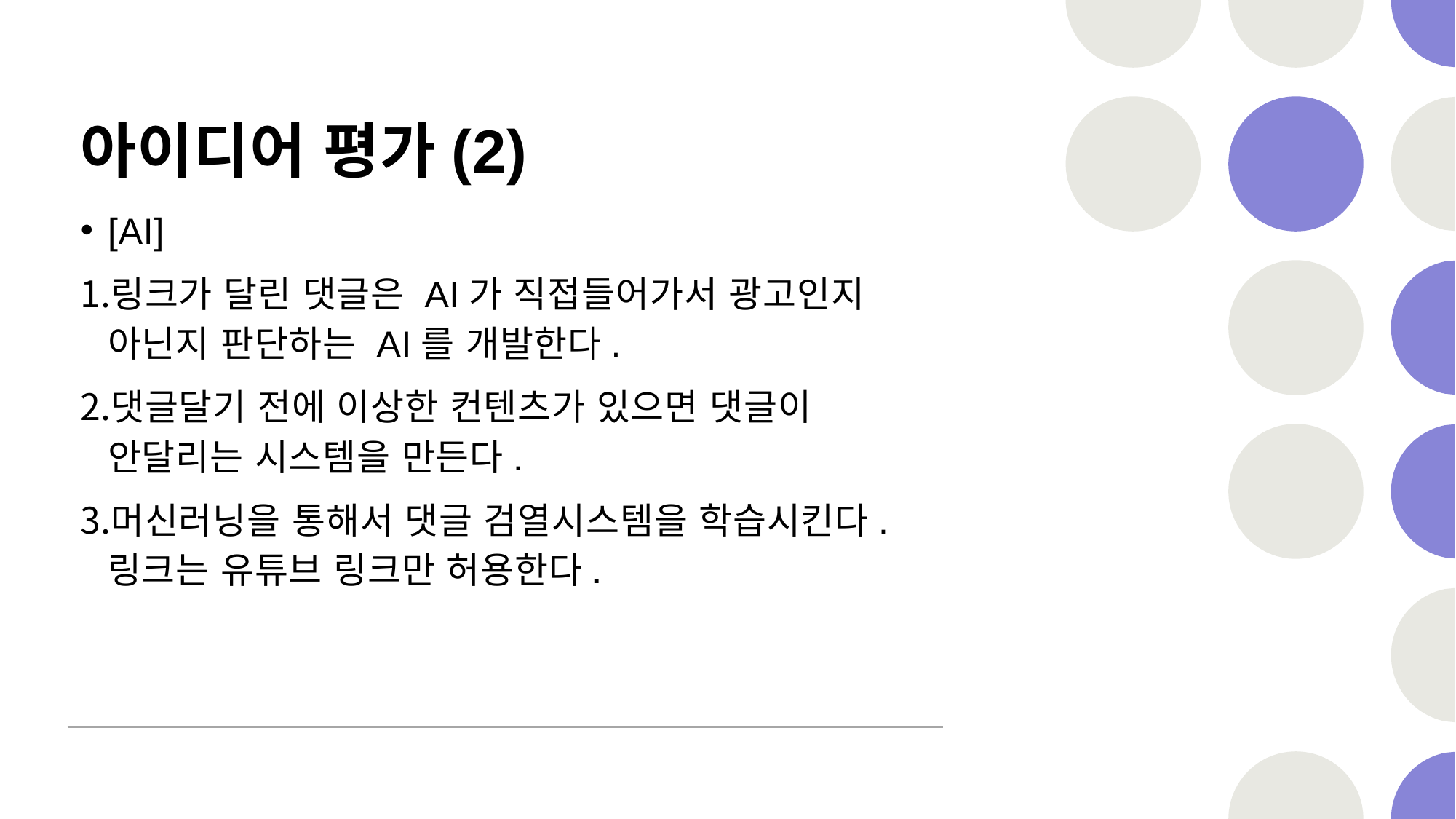

# 아이디어 평가(2)
[AI]
링크가 달린 댓글은 AI가 직접들어가서 광고인지 아닌지 판단하는 AI를 개발한다.
댓글달기 전에 이상한 컨텐츠가 있으면 댓글이 안달리는 시스템을 만든다.
머신러닝을 통해서 댓글 검열시스템을 학습시킨다. 링크는 유튜브 링크만 허용한다.